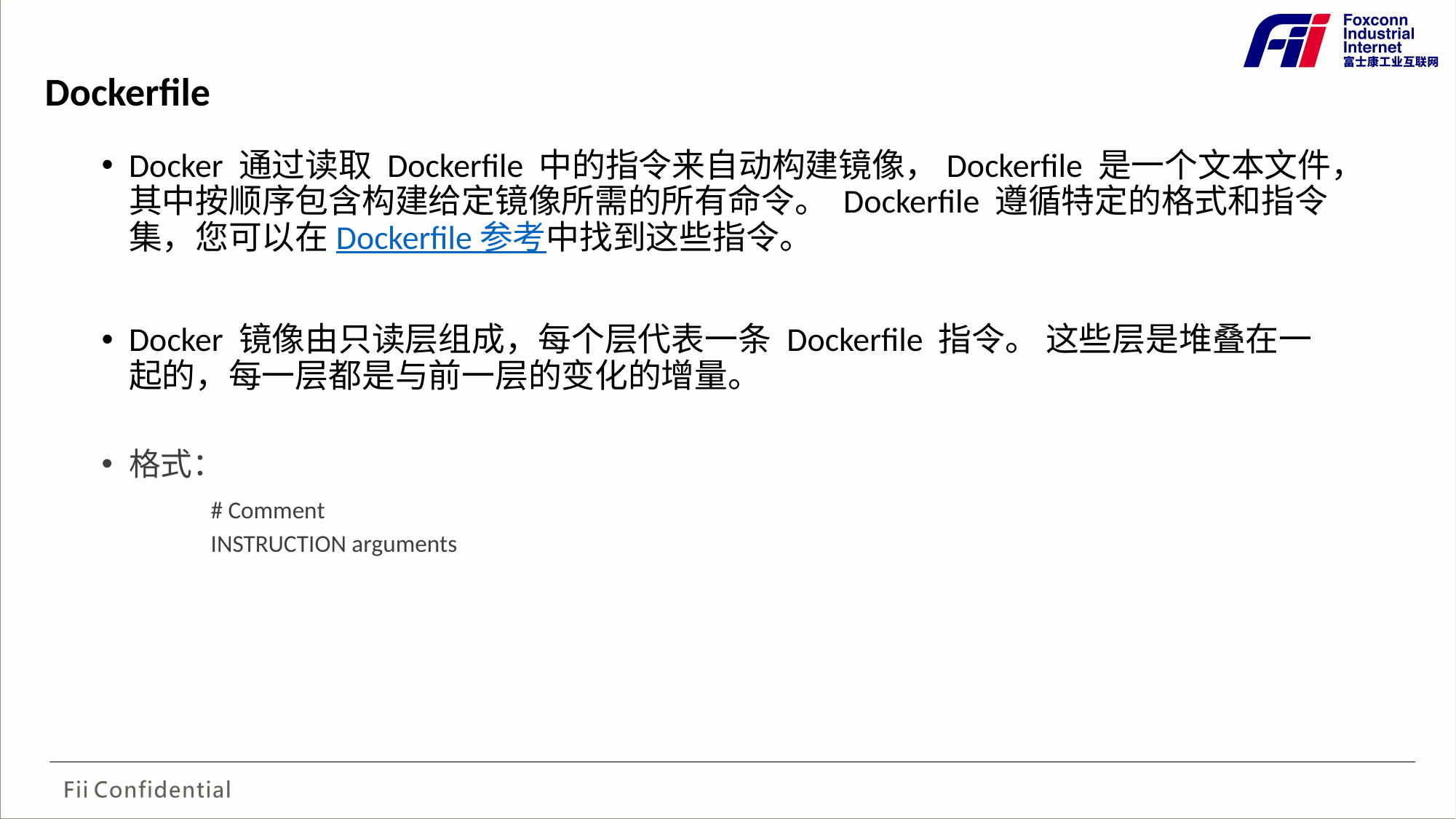

# Dockerfile
Docker 通过读取 Dockerfile 中的指令来自动构建镜像，Dockerfile 是一个文本文件，其中按顺序包含构建给定镜像所需的所有命令。 Dockerfile 遵循特定的格式和指令集，您可以在 Dockerfile 参考中找到这些指令。

Docker 镜像由只读层组成，每个层代表一条 Dockerfile 指令。 这些层是堆叠在一起的，每一层都是与前一层的变化的增量。

格式：
                    # Comment
INSTRUCTION arguments